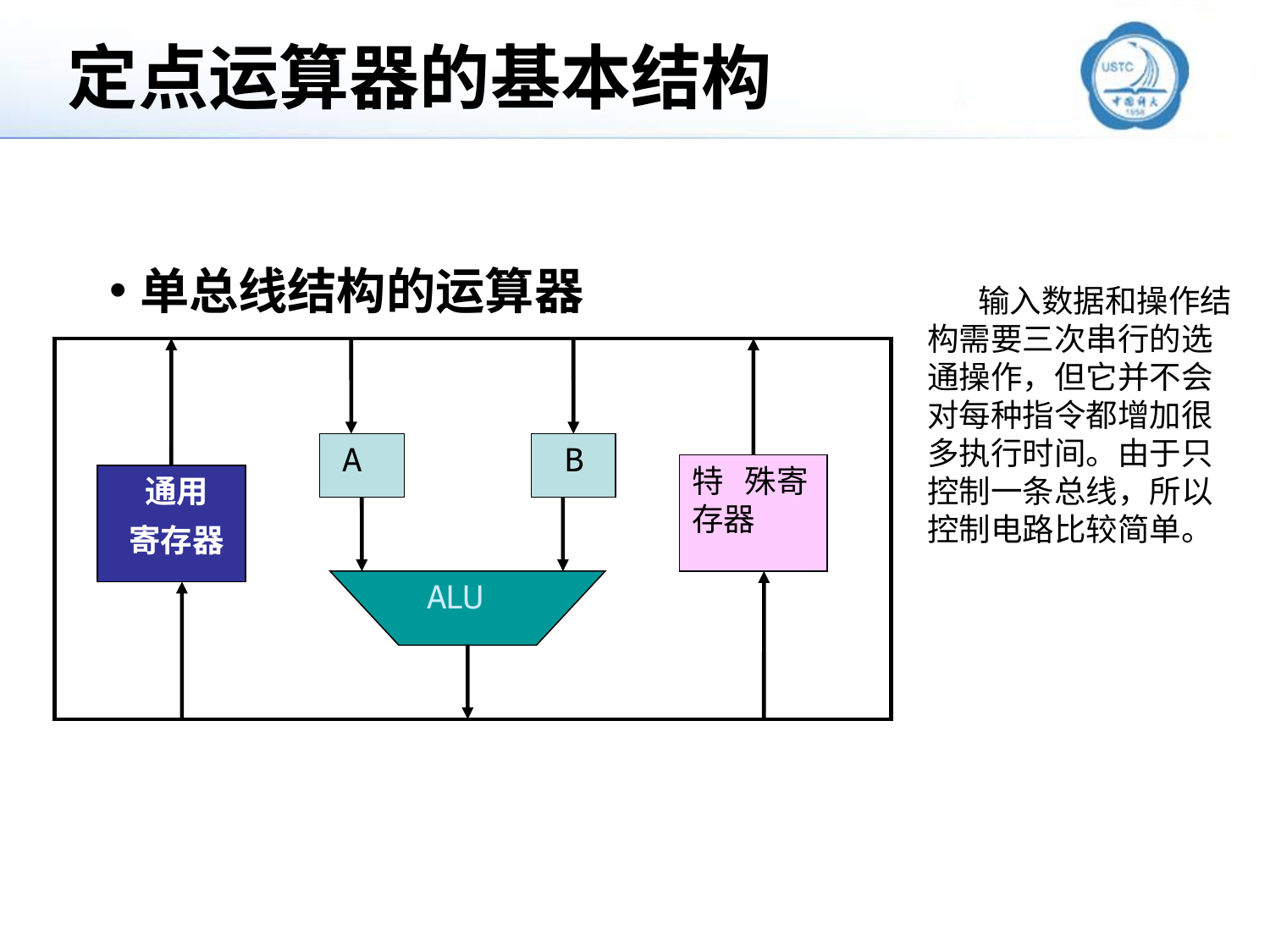

# 定点运算器的基本结构
单总线结构的运算器
      输入数据和操作结构需要三次串行的选通操作，但它并不会对每种指令都增加很多执行时间。由于只控制一条总线，所以控制电路比较简单。

A

B

特   殊寄存器

通用
寄存器

ALU